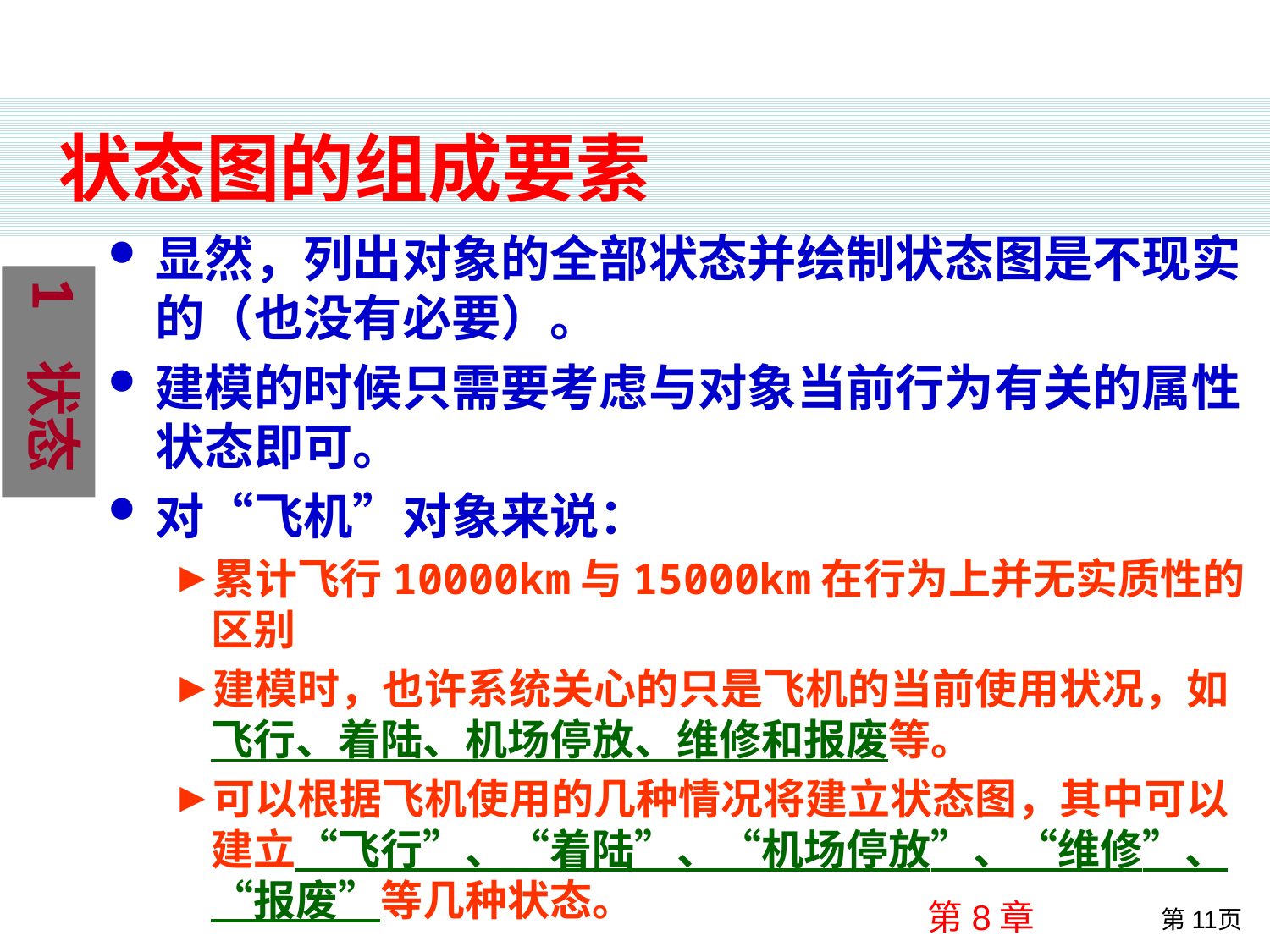

# 状态图的组成要素
显然，列出对象的全部状态并绘制状态图是不现实的（也没有必要）。
建模的时候只需要考虑与对象当前行为有关的属性状态即可。
对“飞机”对象来说：
累计飞行10000km与15000km在行为上并无实质性的区别
建模时，也许系统关心的只是飞机的当前使用状况，如飞行、着陆、机场停放、维修和报废等。
可以根据飞机使用的几种情况将建立状态图，其中可以建立“飞行”、“着陆”、“机场停放”、“维修”、“报废”等几种状态。
1 状态
第11页